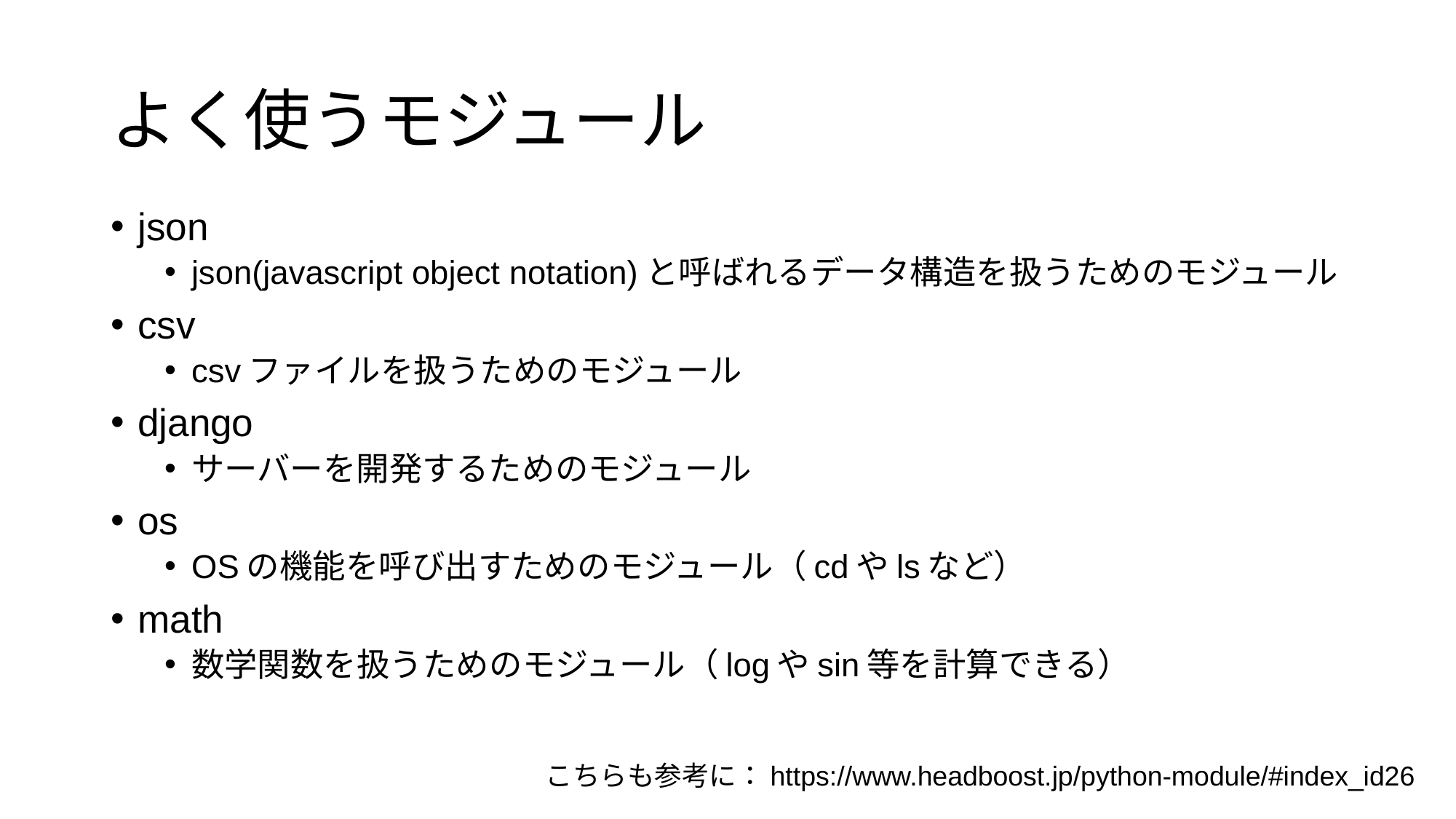

# よく使うモジュール
json
json(javascript object notation)と呼ばれるデータ構造を扱うためのモジュール
csv
csvファイルを扱うためのモジュール
django
サーバーを開発するためのモジュール
os
OSの機能を呼び出すためのモジュール（cdやlsなど）
math
数学関数を扱うためのモジュール（logやsin等を計算できる）
こちらも参考に：https://www.headboost.jp/python-module/#index_id26